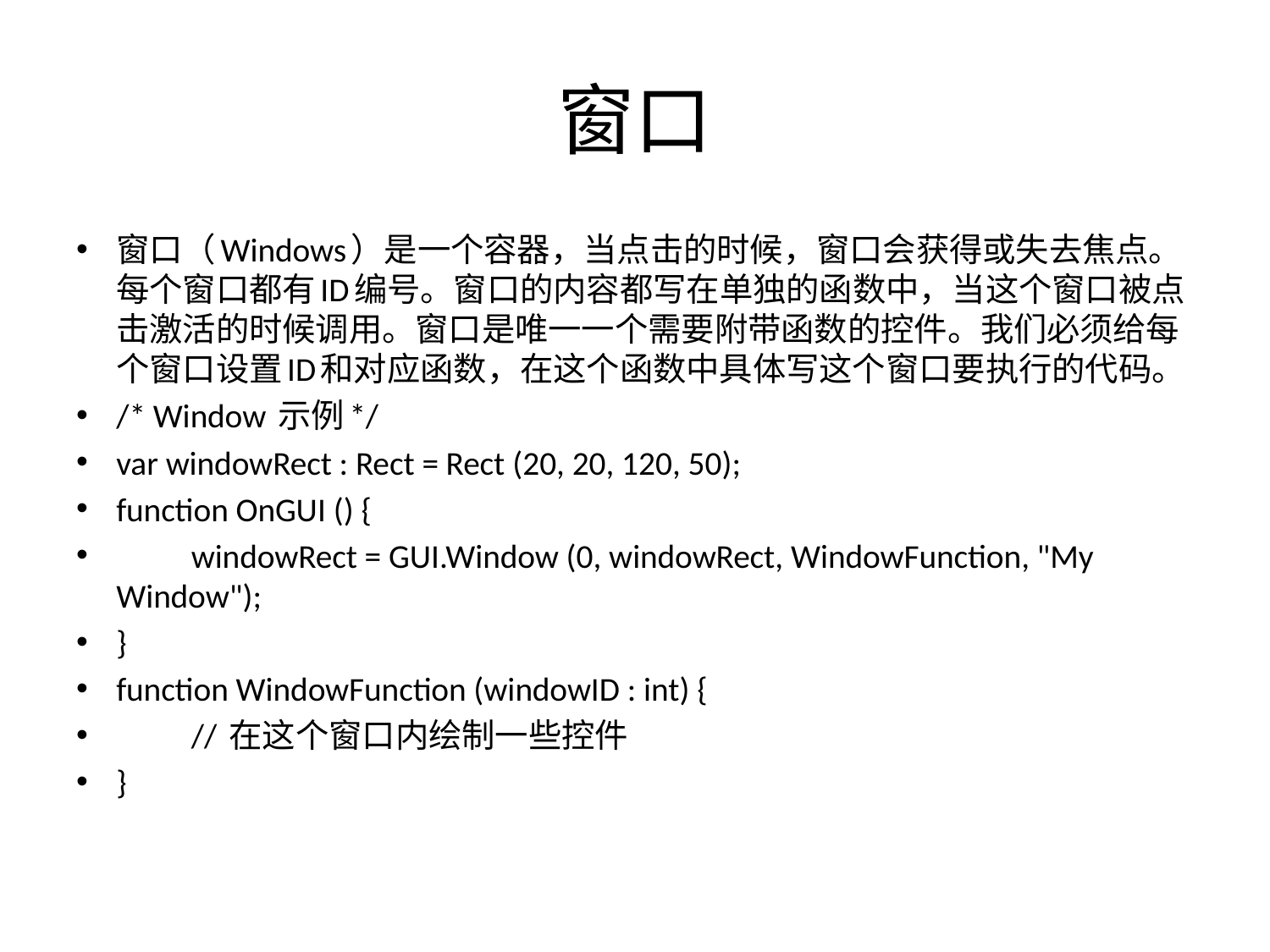

# 窗口
窗口（Windows）是一个容器，当点击的时候，窗口会获得或失去焦点。每个窗口都有ID编号。窗口的内容都写在单独的函数中，当这个窗口被点击激活的时候调用。窗口是唯一一个需要附带函数的控件。我们必须给每个窗口设置ID和对应函数，在这个函数中具体写这个窗口要执行的代码。
/* Window 示例*/
var windowRect : Rect = Rect (20, 20, 120, 50);
function OnGUI () {
	windowRect = GUI.Window (0, windowRect, WindowFunction, "My Window");
}
function WindowFunction (windowID : int) {
	// 在这个窗口内绘制一些控件
}